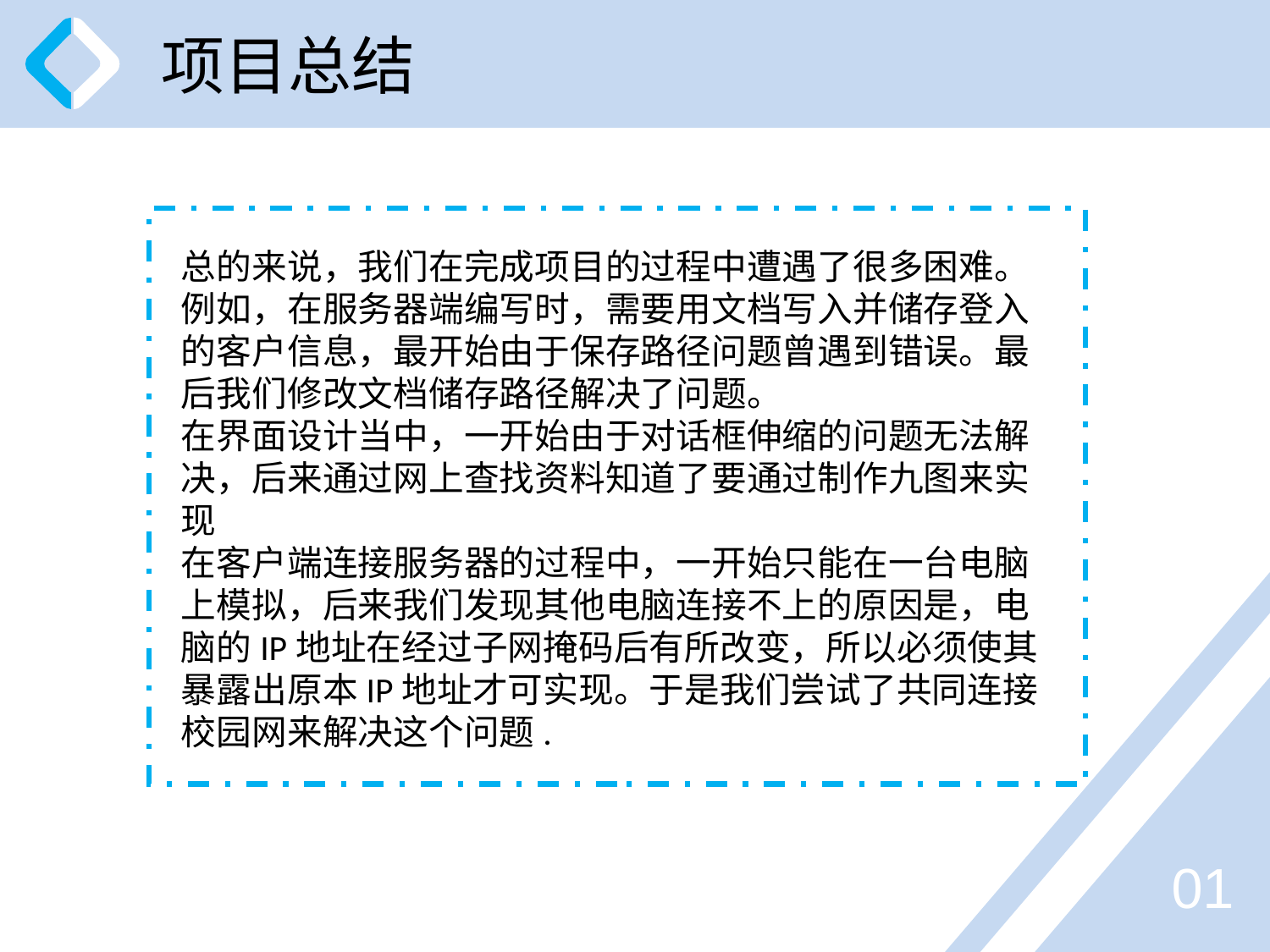

项目总结

总的来说，我们在完成项目的过程中遭遇了很多困难。
例如，在服务器端编写时，需要用文档写入并储存登入的客户信息，最开始由于保存路径问题曾遇到错误。最后我们修改文档储存路径解决了问题。
在界面设计当中，一开始由于对话框伸缩的问题无法解决，后来通过网上查找资料知道了要通过制作九图来实现
在客户端连接服务器的过程中，一开始只能在一台电脑上模拟，后来我们发现其他电脑连接不上的原因是，电脑的IP地址在经过子网掩码后有所改变，所以必须使其暴露出原本IP地址才可实现。于是我们尝试了共同连接校园网来解决这个问题.

01